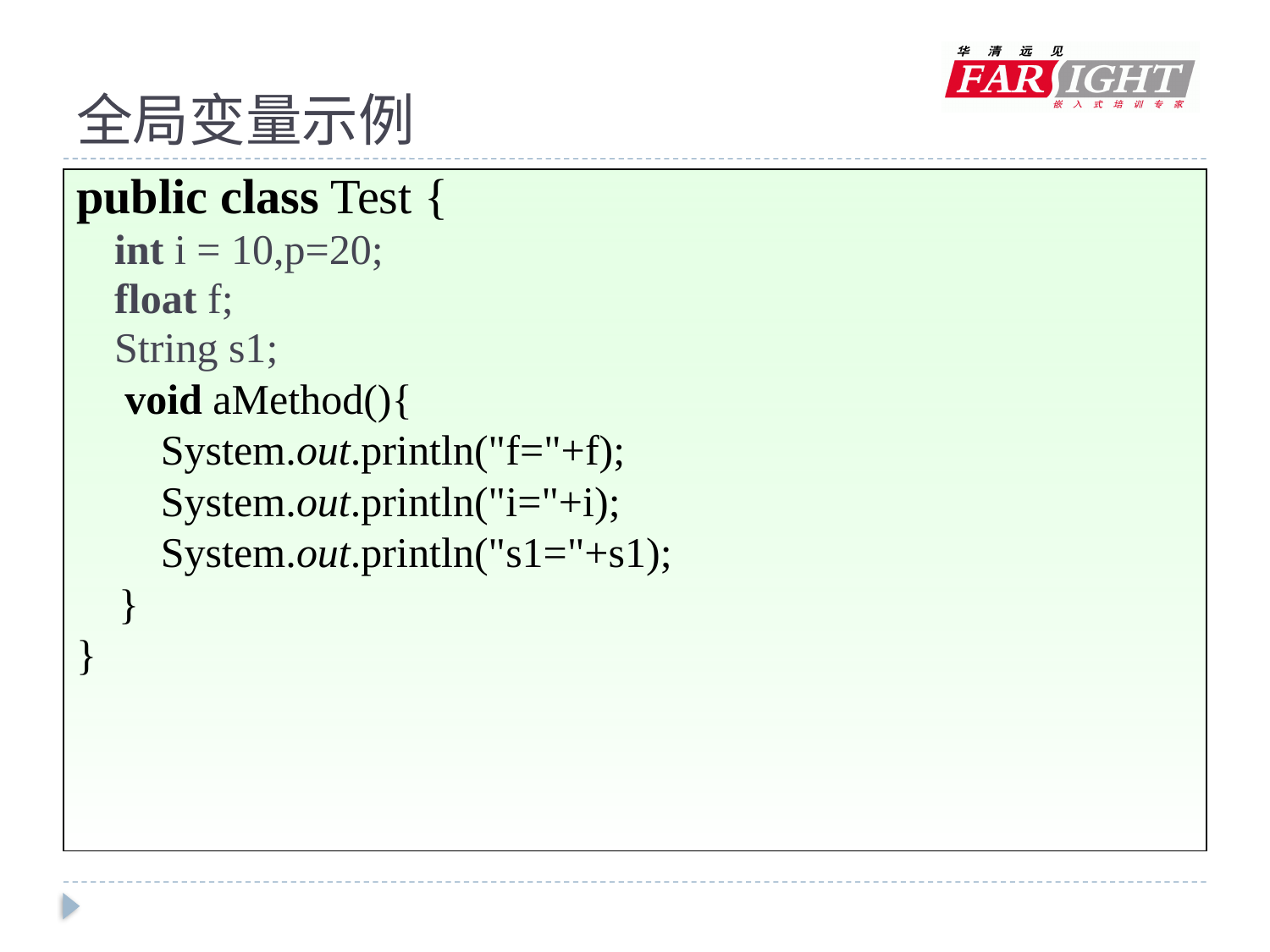

# 全局变量示例
public class Test {
int i = 10,p=20;
float f;
String s1;
	 void aMethod(){
        System.out.println("f="+f);
        System.out.println("i="+i);
        System.out.println("s1="+s1);
    }
}